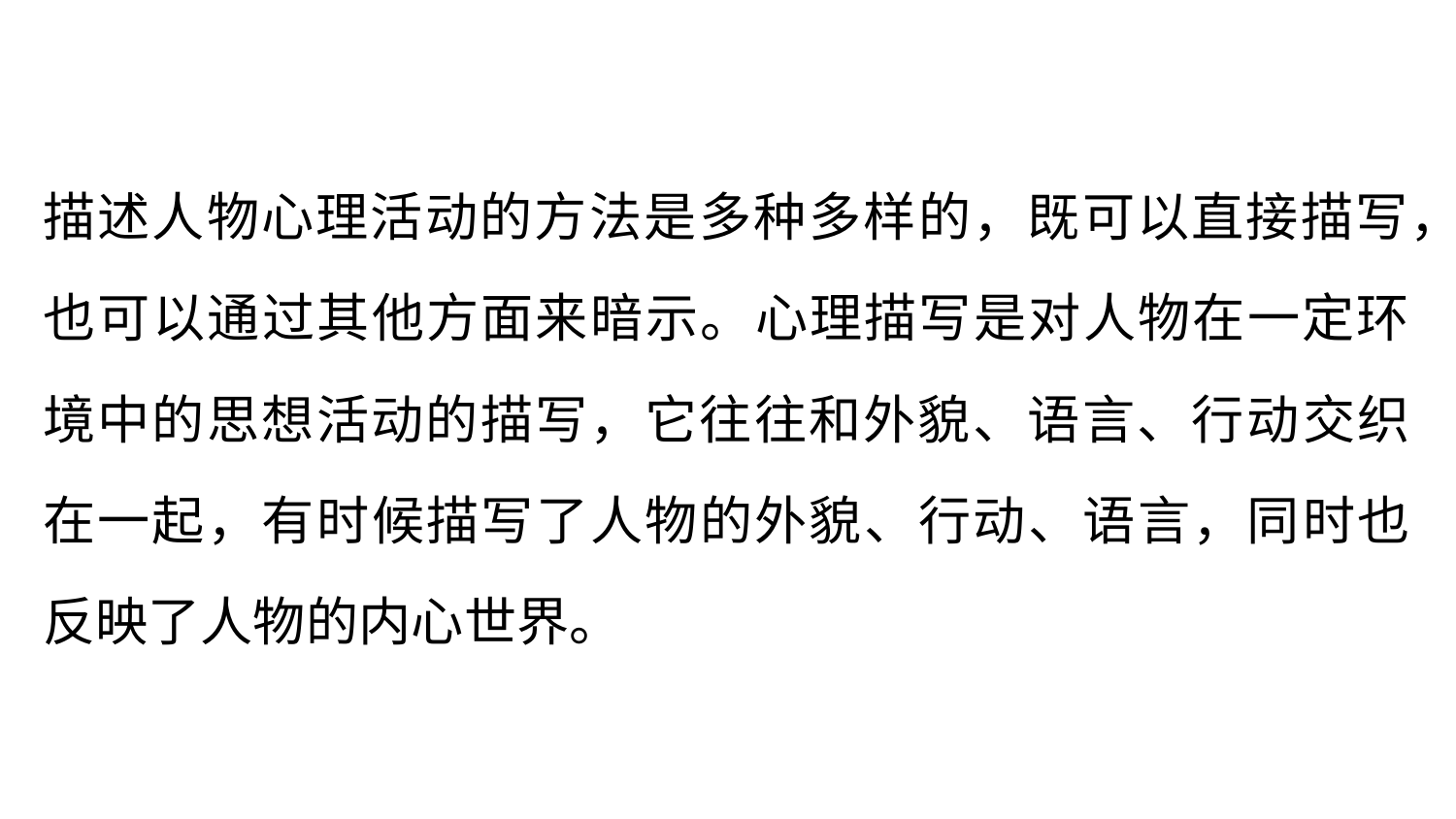

描述人物心理活动的方法是多种多样的，既可以直接描写，也可以通过其他方面来暗示。心理描写是对人物在一定环境中的思想活动的描写，它往往和外貌、语言、行动交织在一起，有时候描写了人物的外貌、行动、语言，同时也反映了人物的内心世界。